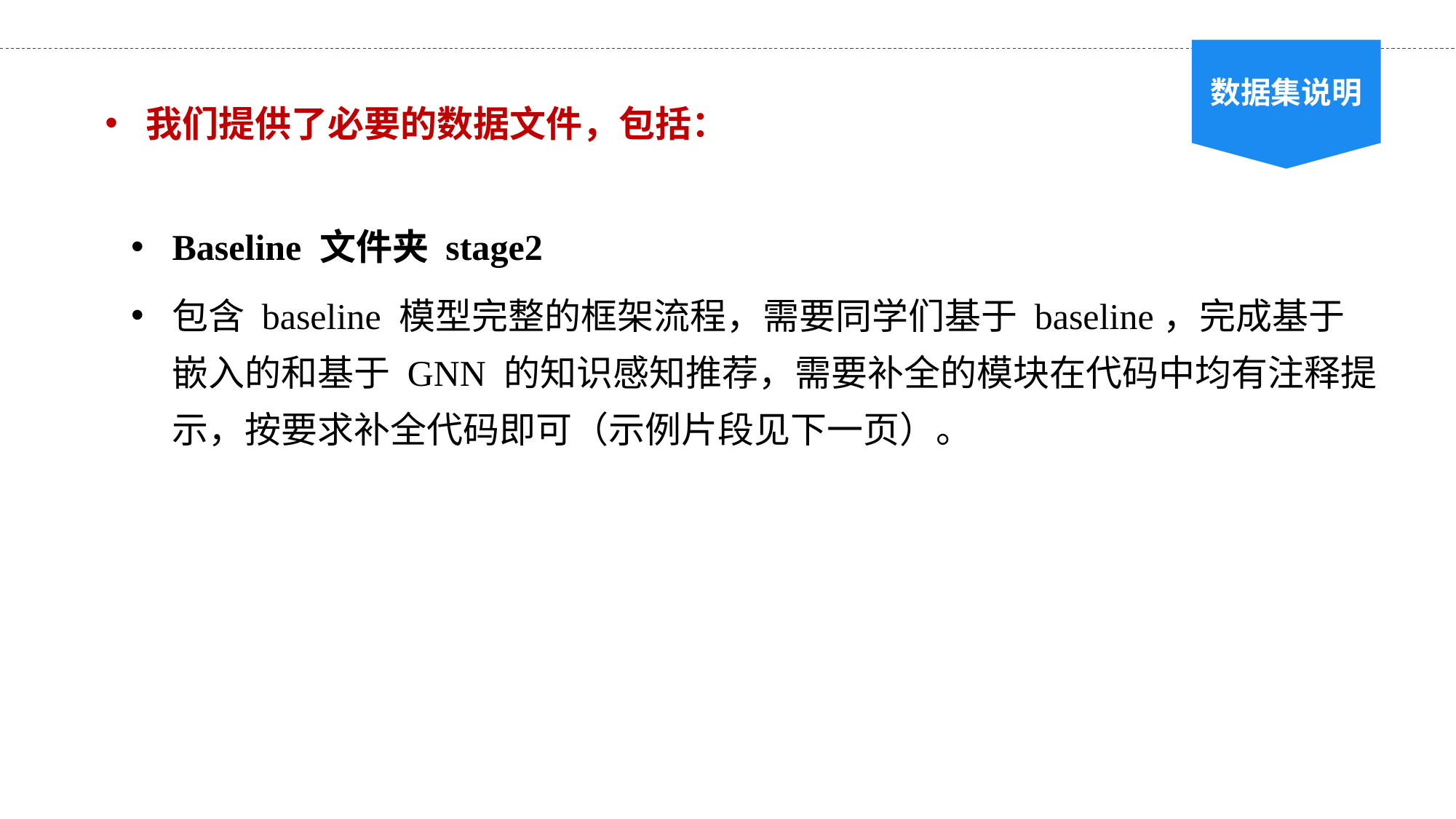

数据集说明
我们提供了必要的数据文件，包括：
Baseline 文件夹 stage2
包含 baseline 模型完整的框架流程，需要同学们基于 baseline，完成基于嵌入的和基于 GNN 的知识感知推荐，需要补全的模块在代码中均有注释提示，按要求补全代码即可（示例片段见下一页）。